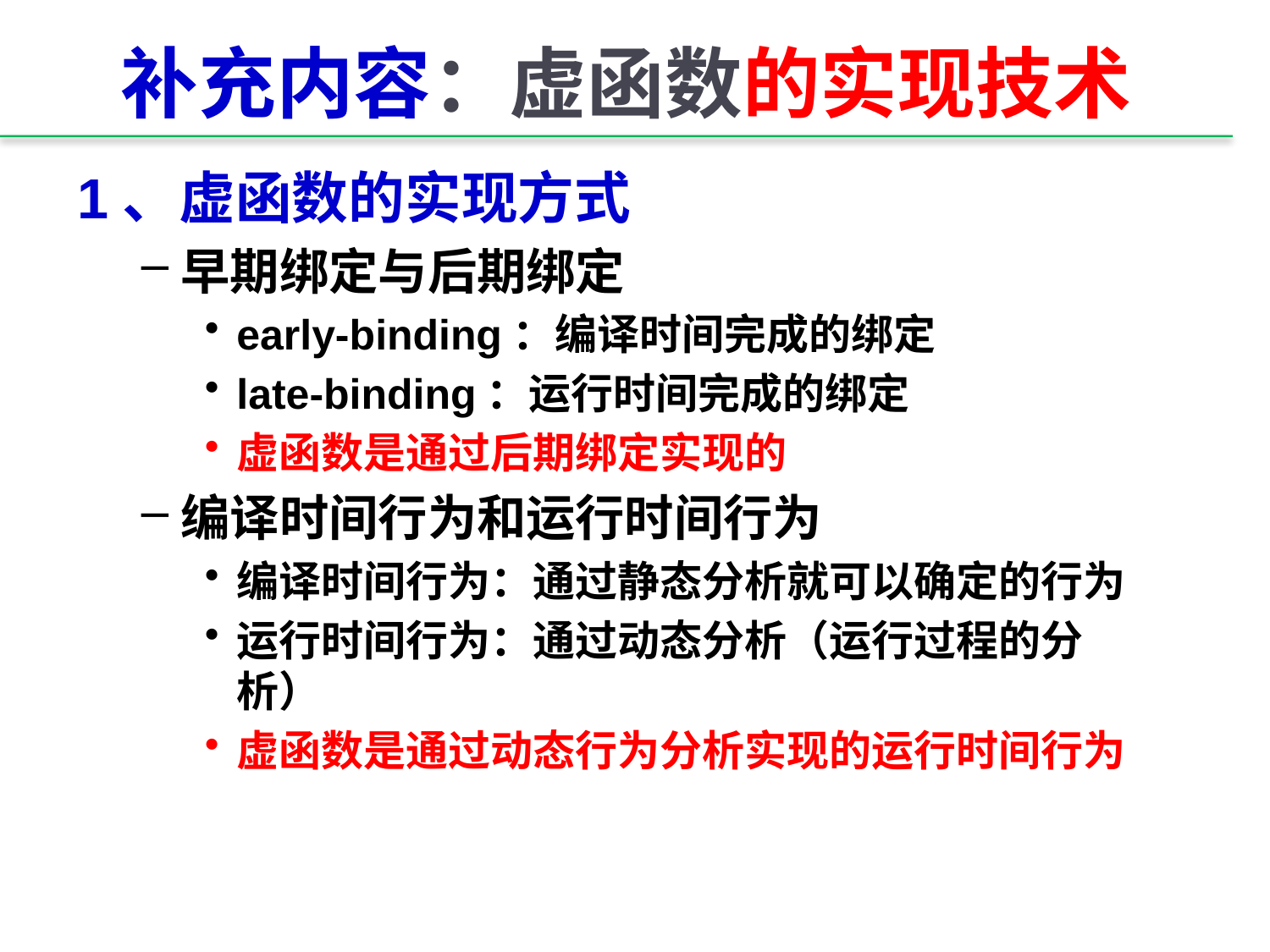

# 补充内容：虚函数的实现技术
1、虚函数的实现方式
早期绑定与后期绑定
early-binding：编译时间完成的绑定
late-binding：运行时间完成的绑定
虚函数是通过后期绑定实现的
编译时间行为和运行时间行为
编译时间行为：通过静态分析就可以确定的行为
运行时间行为：通过动态分析（运行过程的分析）
虚函数是通过动态行为分析实现的运行时间行为